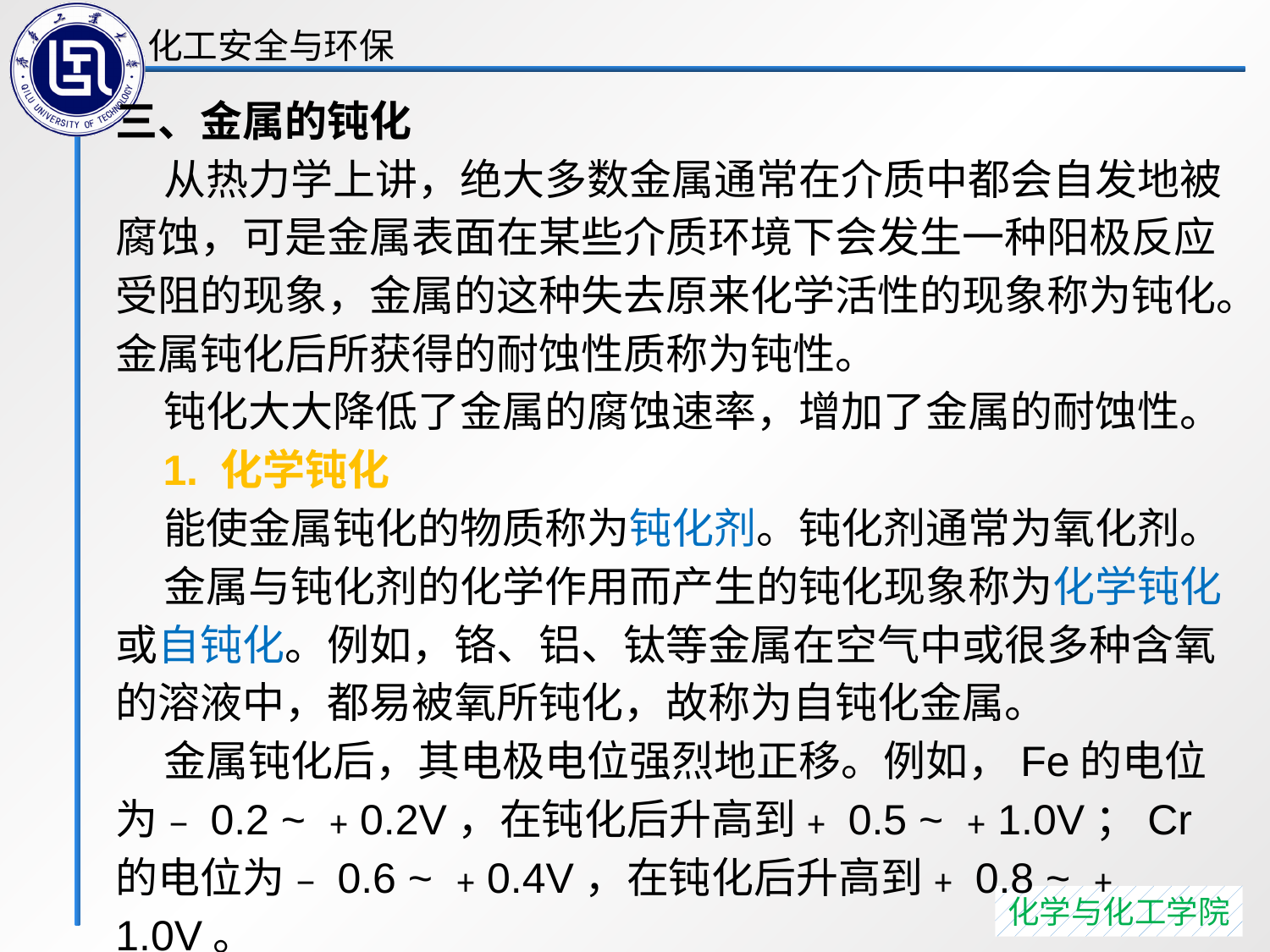

三、金属的钝化
    从热力学上讲，绝大多数金属通常在介质中都会自发地被腐蚀，可是金属表面在某些介质环境下会发生一种阳极反应受阻的现象，金属的这种失去原来化学活性的现象称为钝化。金属钝化后所获得的耐蚀性质称为钝性。
    钝化大大降低了金属的腐蚀速率，增加了金属的耐蚀性。
    1. 化学钝化
    能使金属钝化的物质称为钝化剂。钝化剂通常为氧化剂。
    金属与钝化剂的化学作用而产生的钝化现象称为化学钝化或自钝化。例如，铬、铝、钛等金属在空气中或很多种含氧的溶液中，都易被氧所钝化，故称为自钝化金属。
    金属钝化后，其电极电位强烈地正移。例如，Fe的电位为﹣0.2 ~ ﹢0.2V，在钝化后升高到﹢0.5 ~ ﹢1.0V；Cr的电位为﹣0.6 ~ ﹢0.4V，在钝化后升高到﹢0.8 ~ ﹢1.0V。